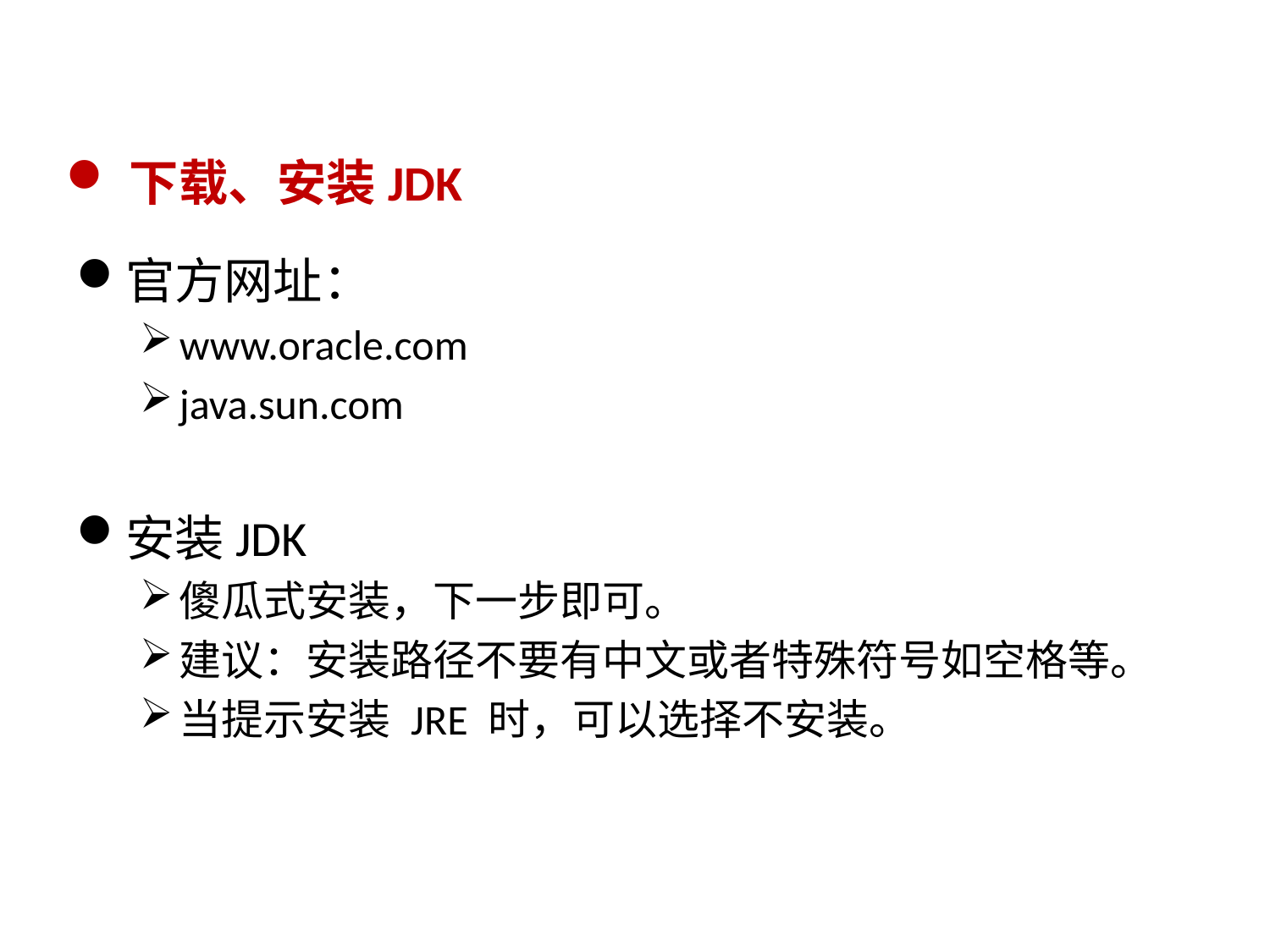

# 下载、安装JDK
官方网址：
www.oracle.com
java.sun.com

安装JDK
傻瓜式安装，下一步即可。
建议：安装路径不要有中文或者特殊符号如空格等。
当提示安装 JRE 时，可以选择不安装。